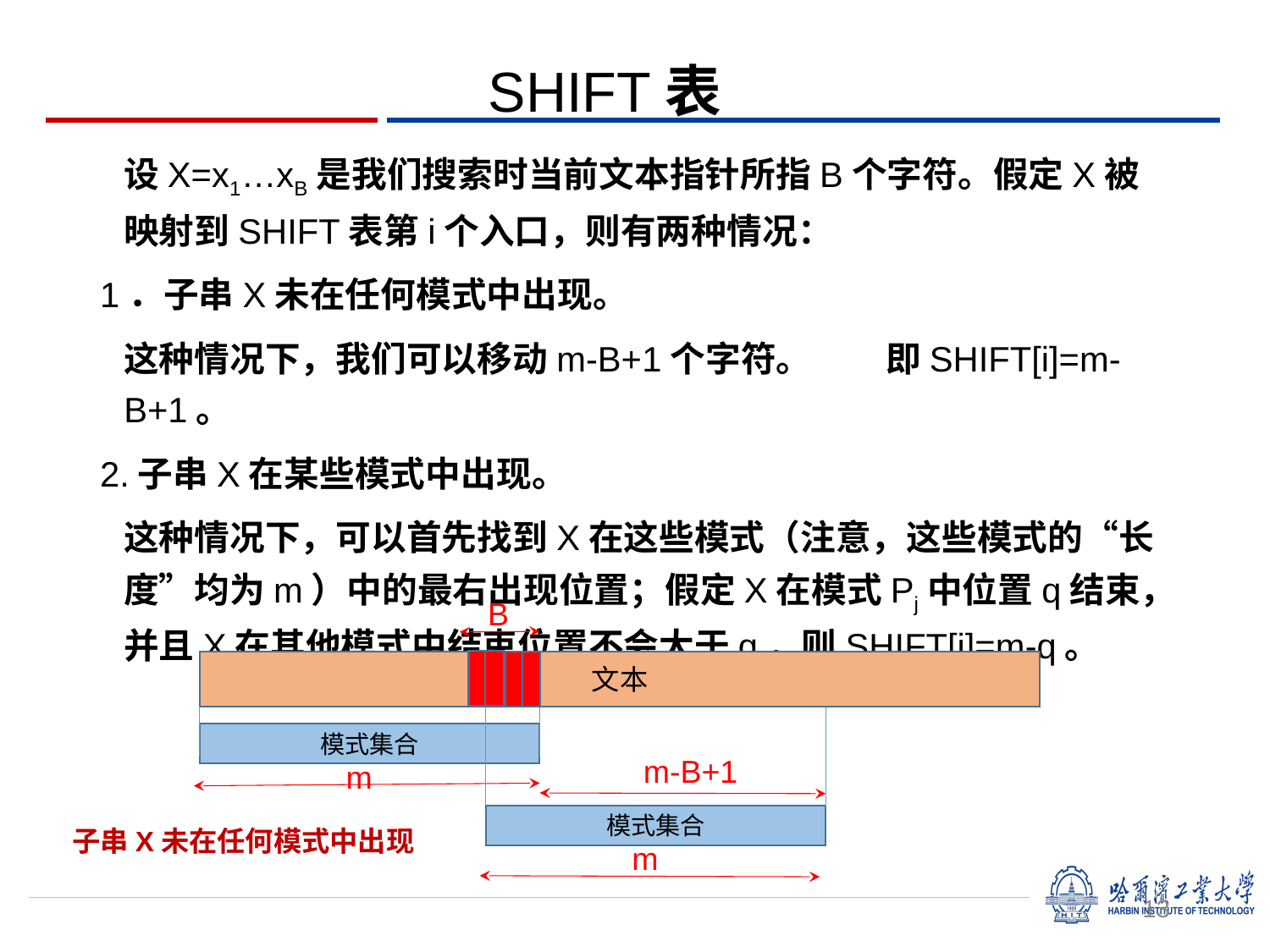

# SHIFT表
	设X=x1…xB是我们搜索时当前文本指针所指B个字符。假定X被映射到SHIFT表第i个入口，则有两种情况：
1．子串X未在任何模式中出现。
	这种情况下，我们可以移动m-B+1个字符。	即SHIFT[i]=m-B+1。
2.子串X在某些模式中出现。
	这种情况下，可以首先找到X在这些模式（注意，这些模式的“长度”均为m）中的最右出现位置；假定X在模式Pj中位置q结束，并且X在其他模式中结束位置不会大于q，则SHIFT[i]=m-q。

B

文本

模式集合
m-B+1
m
模式集合
子串X未在任何模式中出现
m
13